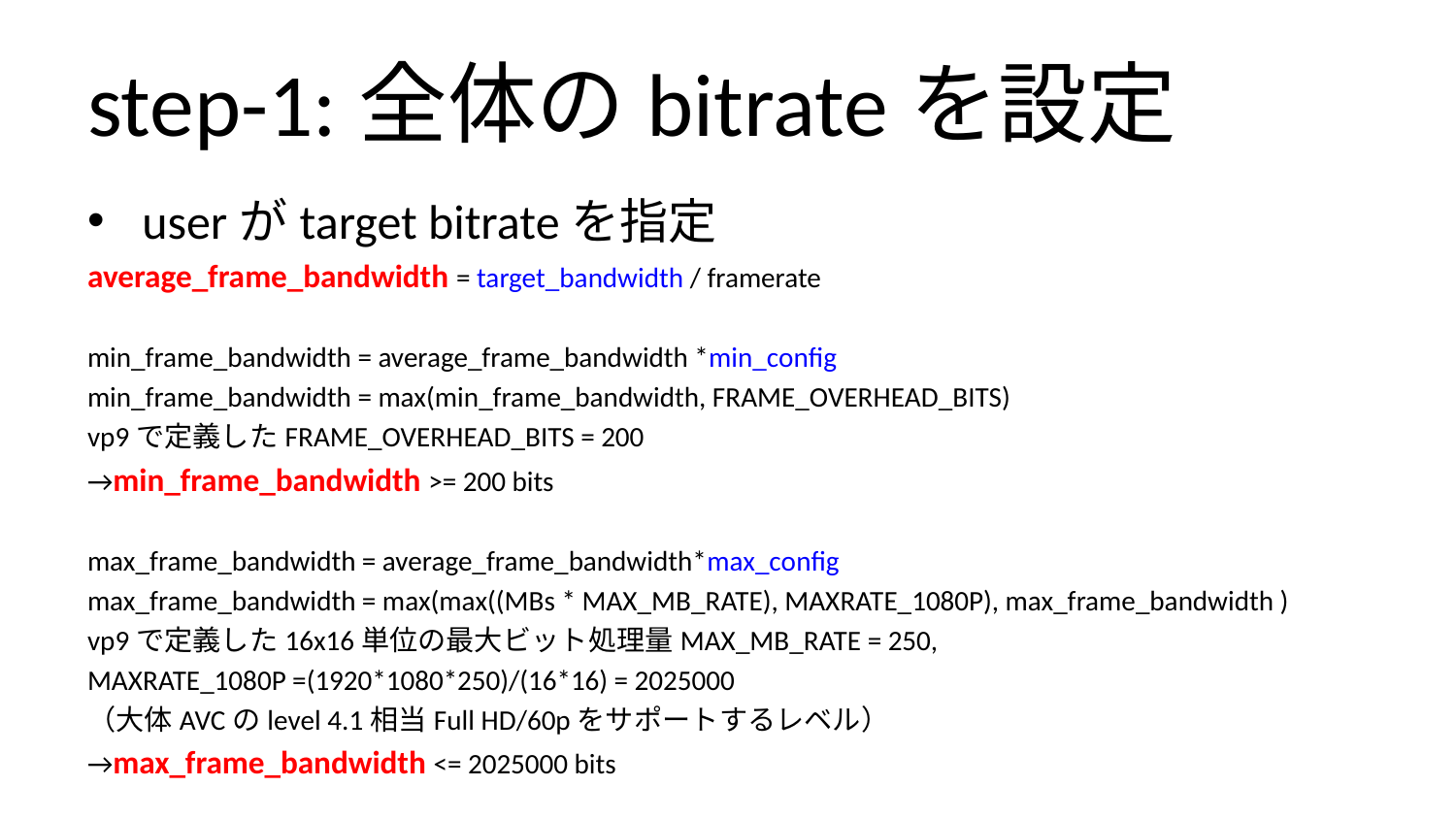

# step-1:全体のbitrateを設定
userがtarget bitrateを指定
average_frame_bandwidth = target_bandwidth / framerate

min_frame_bandwidth = average_frame_bandwidth *min_config
min_frame_bandwidth = max(min_frame_bandwidth, FRAME_OVERHEAD_BITS)
vp9で定義したFRAME_OVERHEAD_BITS = 200
→min_frame_bandwidth >= 200 bits

max_frame_bandwidth = average_frame_bandwidth*max_config
max_frame_bandwidth = max(max((MBs * MAX_MB_RATE), MAXRATE_1080P), max_frame_bandwidth )
vp9で定義した16x16単位の最大ビット処理量MAX_MB_RATE = 250,
MAXRATE_1080P =(1920*1080*250)/(16*16) = 2025000
（大体AVCのlevel 4.1相当Full HD/60pをサポートするレベル）
→max_frame_bandwidth <= 2025000 bits